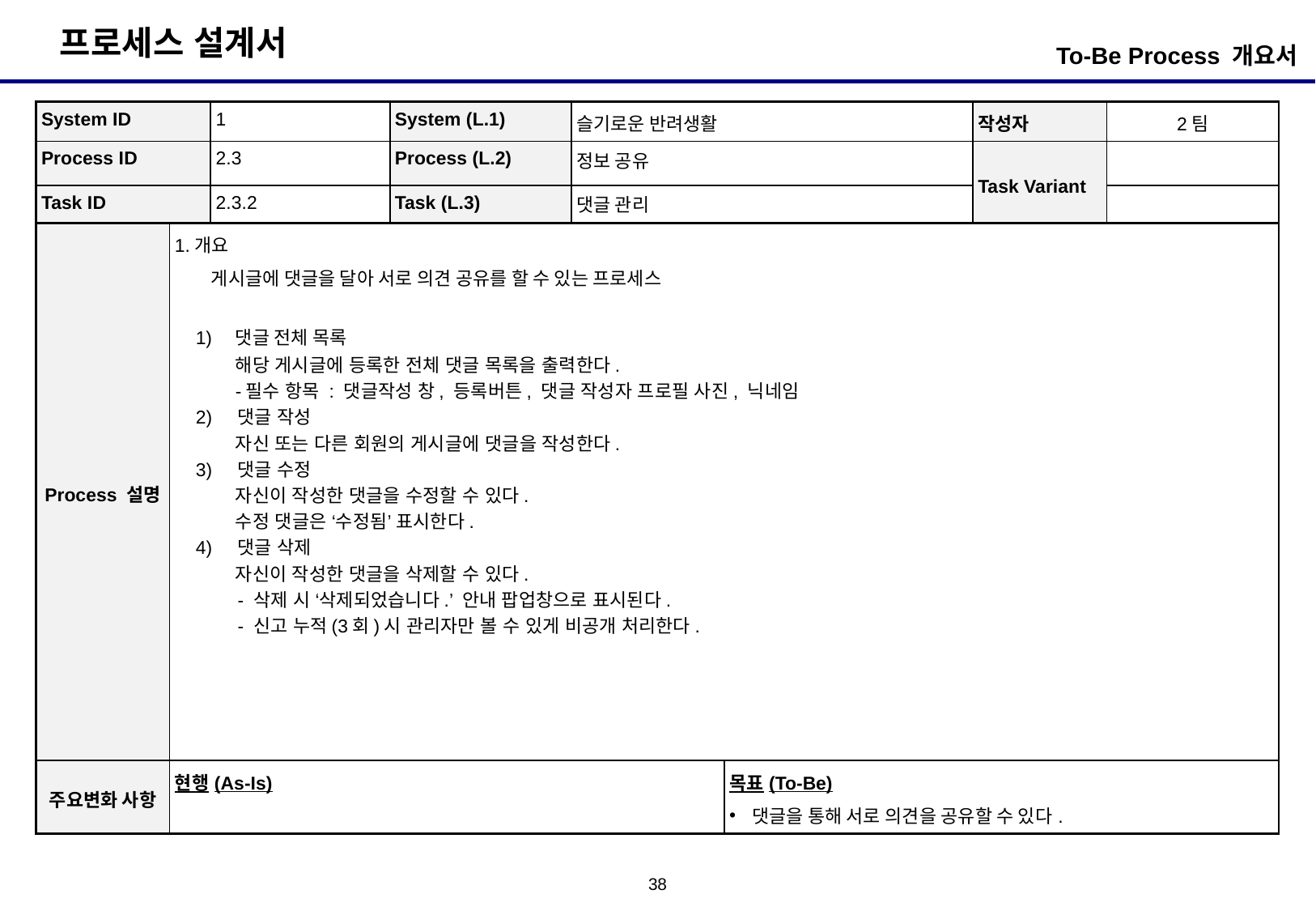

To-Be Process 개요서
| System ID | 1 | System (L.1) | 슬기로운 반려생활 | 작성자 | 2팀 |
| --- | --- | --- | --- | --- | --- |
| Process ID | 2.3 | Process (L.2) | 정보 공유 | Task Variant |  |
| Task ID | 2.3.2 | Task (L.3) | 댓글 관리 |  |  |
| Process 설명 | 1.개요 게시글에 댓글을 달아 서로 의견 공유를 할 수 있는 프로세스 댓글 전체 목록 해당 게시글에 등록한 전체 댓글 목록을 출력한다. -필수 항목 : 댓글작성 창, 등록버튼, 댓글 작성자 프로필 사진, 닉네임 2) 댓글 작성 자신 또는 다른 회원의 게시글에 댓글을 작성한다. 3) 댓글 수정 자신이 작성한 댓글을 수정할 수 있다. 수정 댓글은 ‘수정됨’ 표시한다. 4) 댓글 삭제 자신이 작성한 댓글을 삭제할 수 있다. - 삭제 시 ‘삭제되었습니다.’ 안내 팝업창으로 표시된다. - 신고 누적(3회)시 관리자만 볼 수 있게 비공개 처리한다. |  |
| --- | --- | --- |
| 주요변화 사항 | 현행(As-Is) | 목표(To-Be) 댓글을 통해 서로 의견을 공유할 수 있다. |